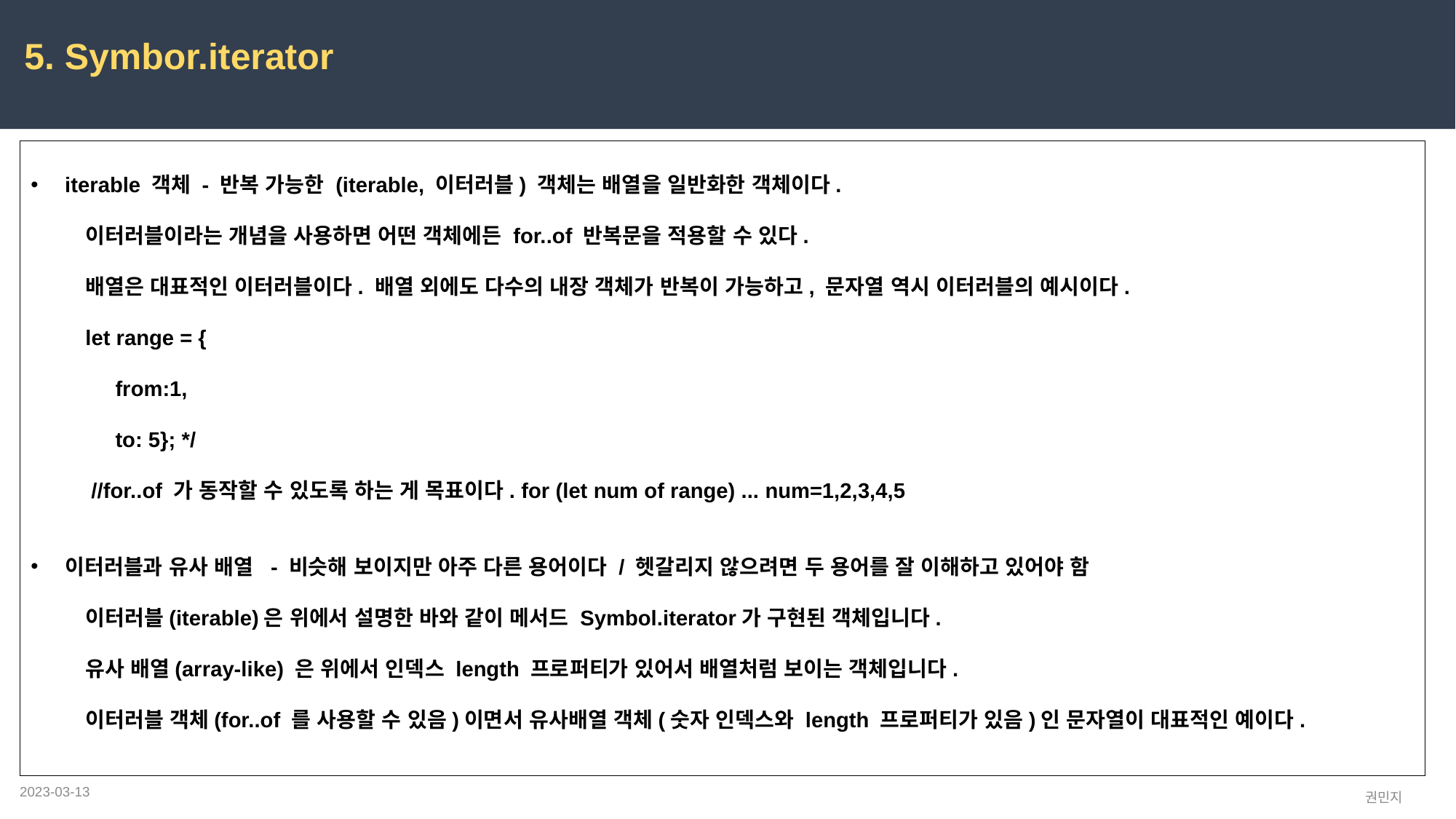

5. Symbor.iterator
iterable 객체 - 반복 가능한 (iterable, 이터러블) 객체는 배열을 일반화한 객체이다.
이터러블이라는 개념을 사용하면 어떤 객체에든 for..of 반복문을 적용할 수 있다.
배열은 대표적인 이터러블이다. 배열 외에도 다수의 내장 객체가 반복이 가능하고, 문자열 역시 이터러블의 예시이다.
let range = {
     from:1,
     to: 5}; */
 //for..of 가 동작할 수 있도록 하는 게 목표이다. for (let num of range) ... num=1,2,3,4,5

이터러블과 유사 배열  - 비슷해 보이지만 아주 다른 용어이다 / 헷갈리지 않으려면 두 용어를 잘 이해하고 있어야 함
이터러블(iterable)은 위에서 설명한 바와 같이 메서드 Symbol.iterator가 구현된 객체입니다.
유사 배열(array-like) 은 위에서 인덱스 length 프로퍼티가 있어서 배열처럼 보이는 객체입니다.
이터러블 객체(for..of 를 사용할 수 있음)이면서 유사배열 객체(숫자 인덱스와 length 프로퍼티가 있음)인 문자열이 대표적인 예이다.

2023-03-13
권민지